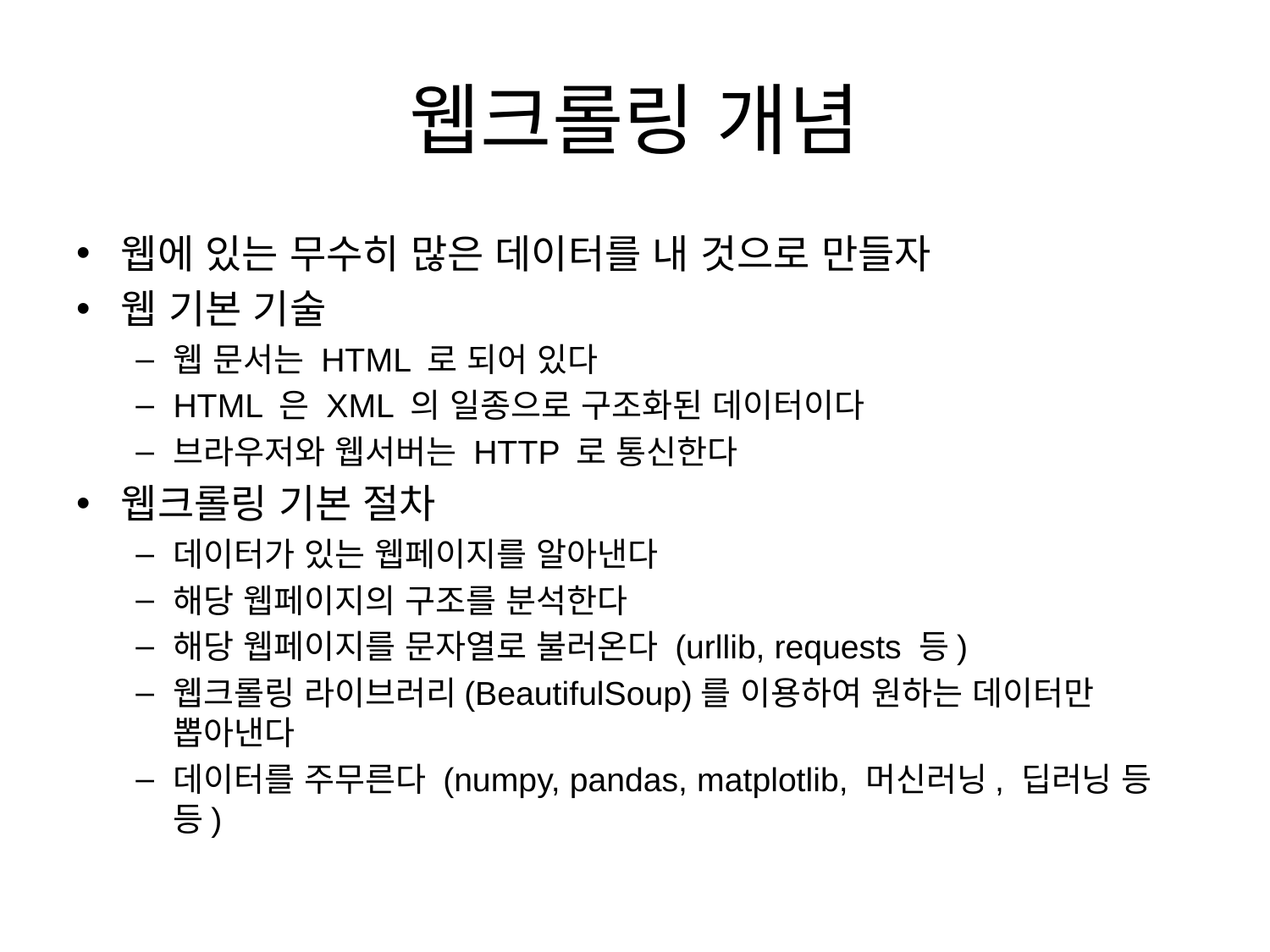

# 웹크롤링 개념
웹에 있는 무수히 많은 데이터를 내 것으로 만들자
웹 기본 기술
웹 문서는 HTML 로 되어 있다
HTML 은 XML 의 일종으로 구조화된 데이터이다
브라우저와 웹서버는 HTTP 로 통신한다
웹크롤링 기본 절차
데이터가 있는 웹페이지를 알아낸다
해당 웹페이지의 구조를 분석한다
해당 웹페이지를 문자열로 불러온다 (urllib, requests 등)
웹크롤링 라이브러리(BeautifulSoup)를 이용하여 원하는 데이터만 뽑아낸다
데이터를 주무른다 (numpy, pandas, matplotlib, 머신러닝, 딥러닝 등등)